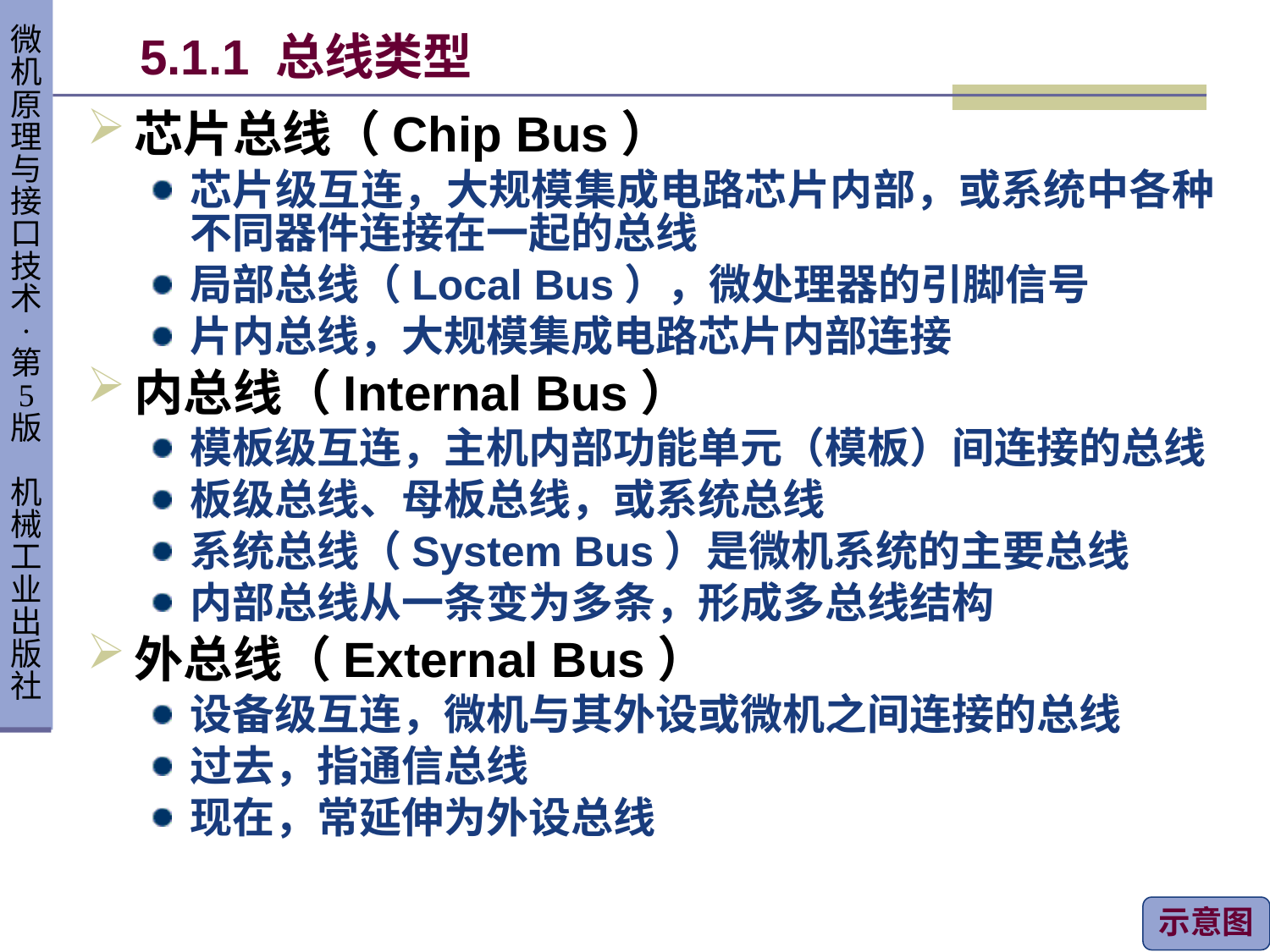

# 5.1.1 总线类型
芯片总线（Chip Bus）
芯片级互连，大规模集成电路芯片内部，或系统中各种不同器件连接在一起的总线
局部总线（Local Bus），微处理器的引脚信号
片内总线，大规模集成电路芯片内部连接
内总线（Internal Bus）
模板级互连，主机内部功能单元（模板）间连接的总线
板级总线、母板总线，或系统总线
系统总线（System Bus）是微机系统的主要总线
内部总线从一条变为多条，形成多总线结构
外总线（External Bus）
设备级互连，微机与其外设或微机之间连接的总线
过去，指通信总线
现在，常延伸为外设总线
示意图